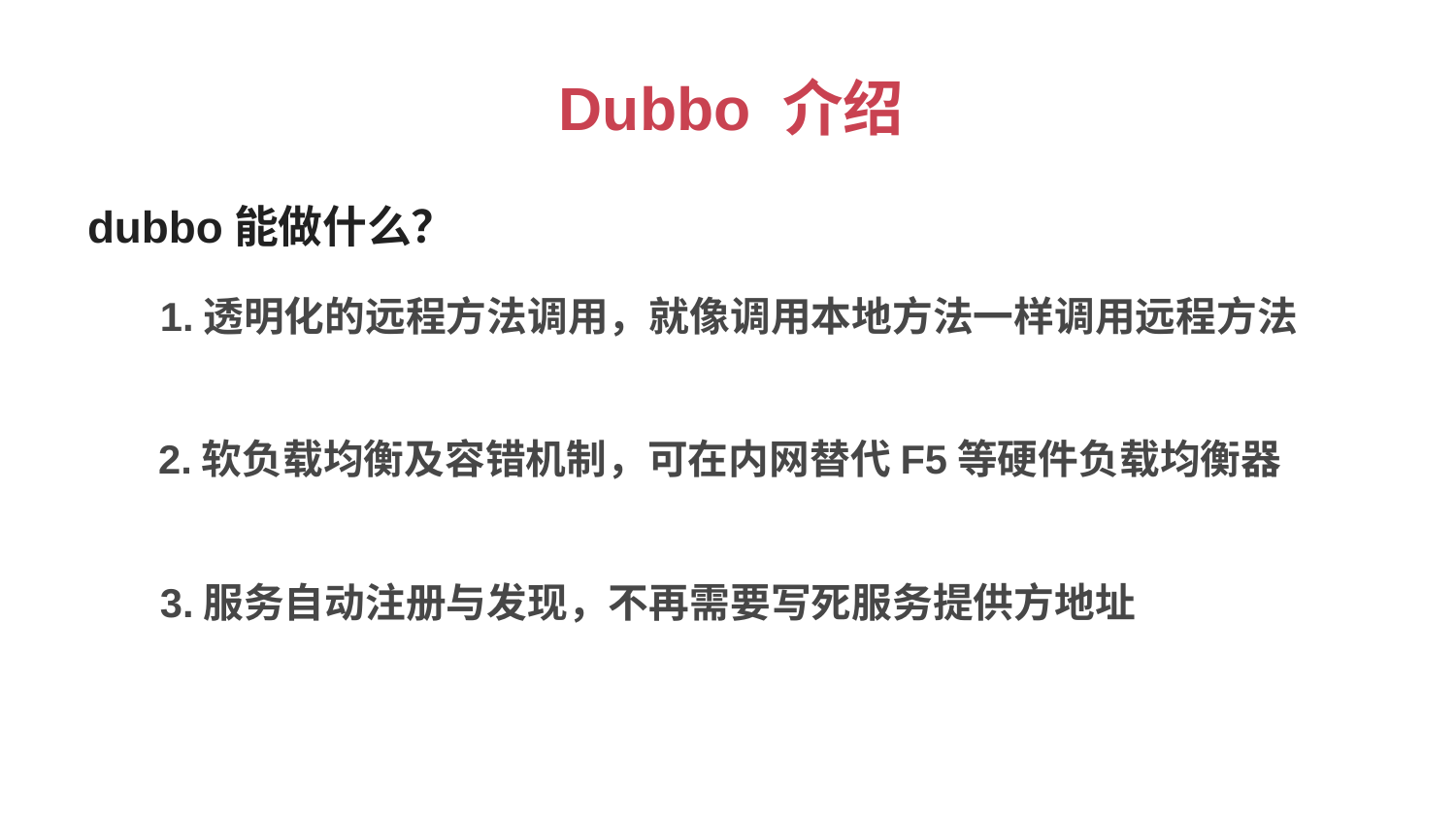

# Dubbo 介绍
dubbo能做什么？
1.透明化的远程方法调用，就像调用本地方法一样调用远程方法
2.软负载均衡及容错机制，可在内网替代F5等硬件负载均衡器
3.服务自动注册与发现，不再需要写死服务提供方地址